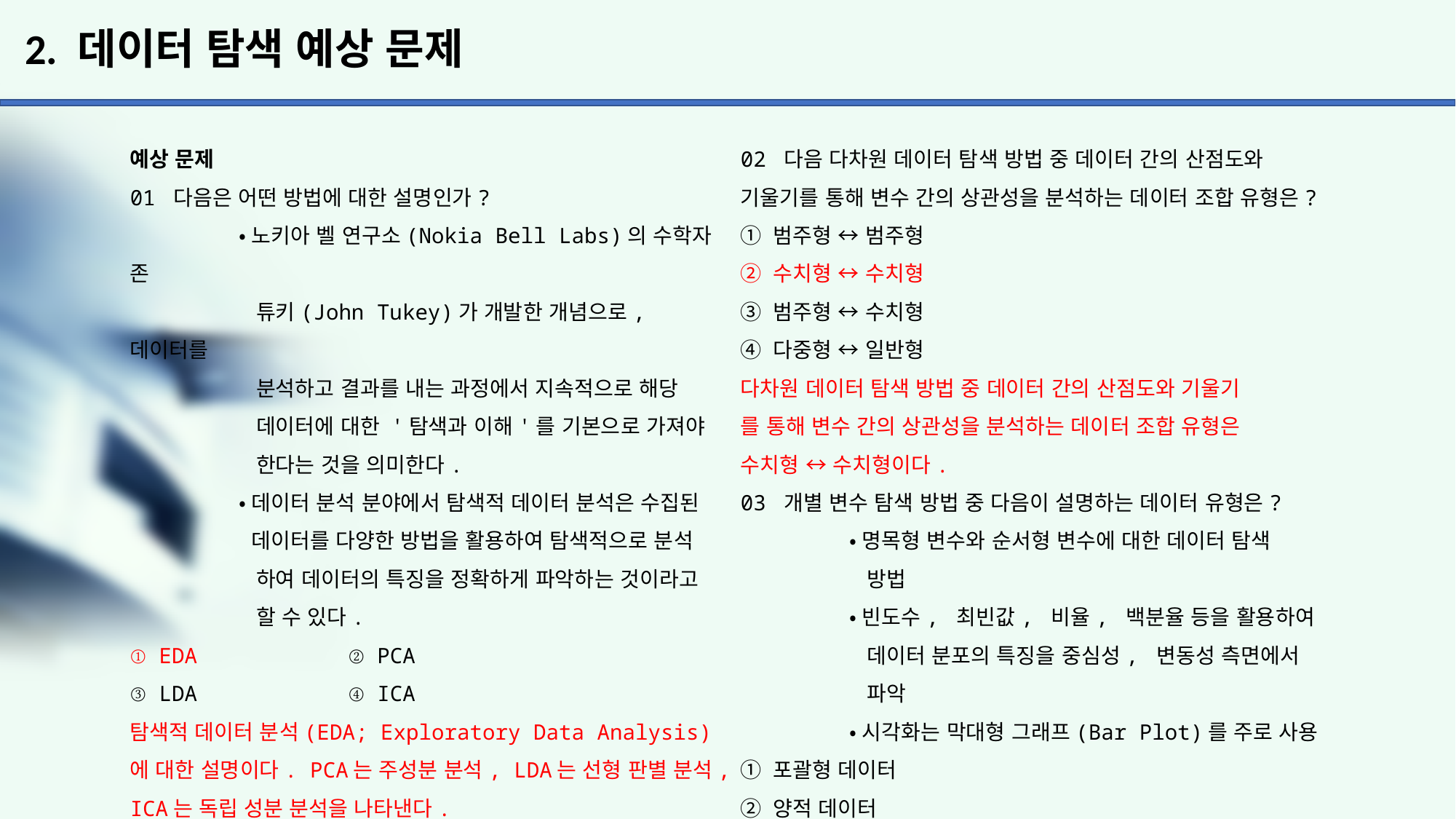

# 2. 데이터 탐색 예상 문제
예상 문제
01 다음은 어떤 방법에 대한 설명인가?
	•노키아 벨 연구소(Nokia Bell Labs)의 수학자 존
	  튜키(John Tukey)가 개발한 개념으로, 데이터를
	  분석하고 결과를 내는 과정에서 지속적으로 해당
	  데이터에 대한 '탐색과 이해'를 기본으로 가져야
	  한다는 것을 의미한다.
	•데이터 분석 분야에서 탐색적 데이터 분석은 수집된 	  데이터를 다양한 방법을 활용하여 탐색적으로 분석
	  하여 데이터의 특징을 정확하게 파악하는 것이라고
	  할 수 있다.
① EDA 		② PCA
③ LDA 		④ ICA
탐색적 데이터 분석(EDA; Exploratory Data Analysis)에 대한 설명이다. PCA는 주성분 분석, LDA는 선형 판별 분석,
ICA는 독립 성분 분석을 나타낸다.
02 다음 다차원 데이터 탐색 방법 중 데이터 간의 산점도와 기울기를 통해 변수 간의 상관성을 분석하는 데이터 조합 유형은?
① 범주형 ↔ 범주형
② 수치형 ↔ 수치형
③ 범주형 ↔ 수치형
④ 다중형 ↔ 일반형
다차원 데이터 탐색 방법 중 데이터 간의 산점도와 기울기
를 통해 변수 간의 상관성을 분석하는 데이터 조합 유형은
수치형 ↔ 수치형이다.
03 개별 변수 탐색 방법 중 다음이 설명하는 데이터 유형은?
	•명목형 변수와 순서형 변수에 대한 데이터 탐색
	  방법
	•빈도수, 최빈값, 비율, 백분율 등을 활용하여
	  데이터 분포의 특징을 중심성, 변동성 측면에서
	  파악
	•시각화는 막대형 그래프(Bar Plot)를 주로 사용
① 포괄형 데이터
② 양적 데이터
③ 범주형 데이터
④ 수치형 데이터
개별 변수 탐색 방법 중 다음이 설명하는 데이터 유형은 범주형 데이터(질적 데이터)이다.
개별 변수 탐색 방법은 변수가 범주형과 수치형인 경우로
나뉜다.
범주형 데이터(질적 데이터)
▶ 명목형 변수와 순서형 변수에 대한 데이터 탐색 방법
▶ 빈도수, 최빈값, 비율, 백분율 등을 활용하여 데이터 분포의 특징을 중심성, 변동성 측면에서 파악
▶ 시각화는 막대형 그래프(Bar Chart)를 주로 사용
수치형 데이터(양적 데이터)
▶ 이산형 변수와 연속형 변수에 대한 데이터 탐색 방법
▶ 평균, 분산, 표준편차, 첨도, 왜도 등을 이용하여 데이터 분포의 특징을 정규성 측면에서 파악
▶ 시각화는 박스플롯(Box-Plot) 또는 히스토그램을 주로 사용